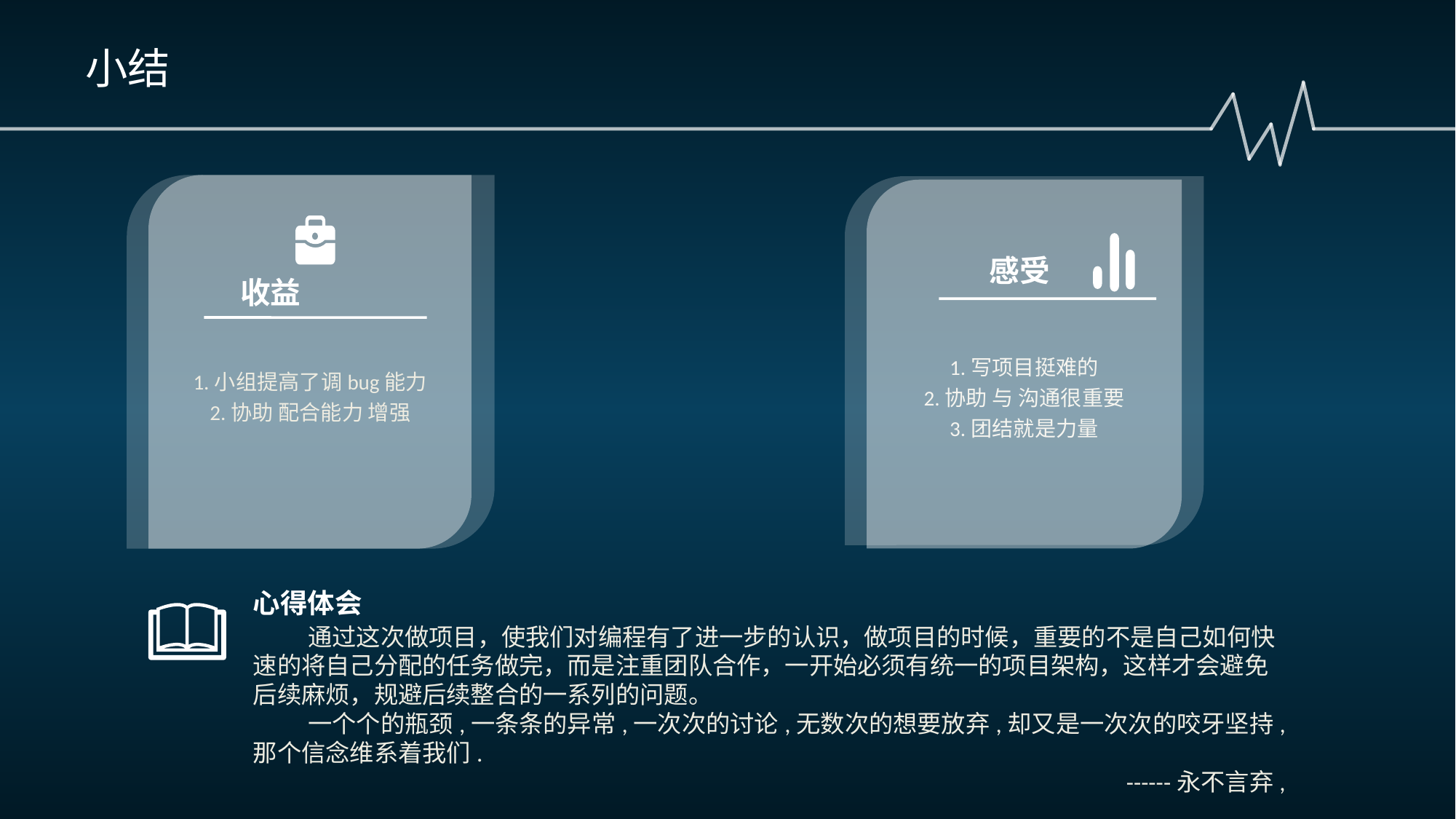

小结

1.小组提高了调bug能力
2.协助 配合能力 增强

感受

1.写项目挺难的
2.协助 与 沟通很重要
3.团结就是力量
收益
心得体会
         通过这次做项目，使我们对编程有了进一步的认识，做项目的时候，重要的不是自己如何快速的将自己分配的任务做完，而是注重团队合作，一开始必须有统一的项目架构，这样才会避免后续麻烦，规避后续整合的一系列的问题。
         一个个的瓶颈,一条条的异常,一次次的讨论,无数次的想要放弃,却又是一次次的咬牙坚持,那个信念维系着我们.
								------永不言弃,